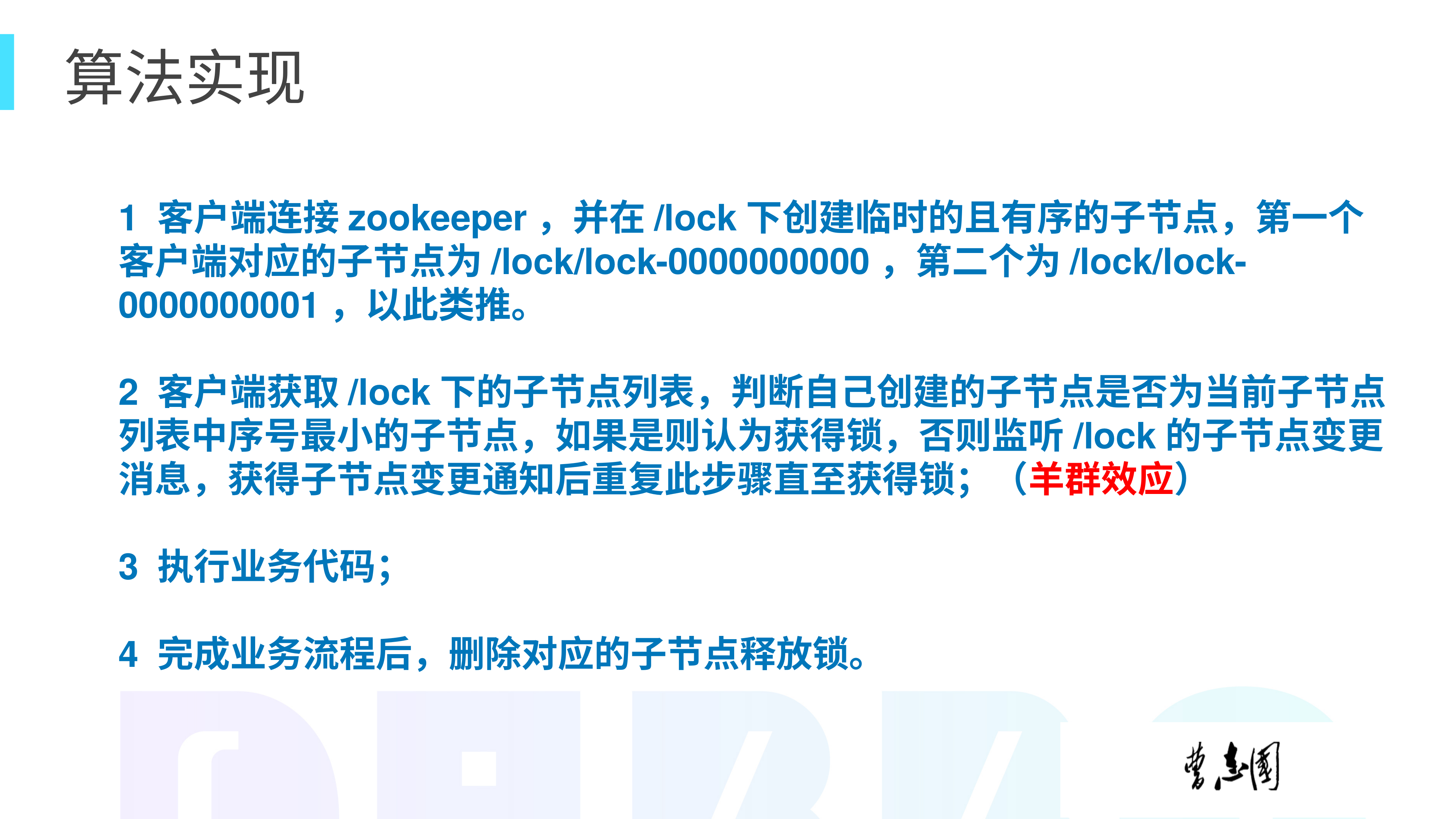

算法实现
1 客户端连接zookeeper，并在/lock下创建临时的且有序的子节点，第一个客户端对应的子节点为/lock/lock-0000000000，第二个为/lock/lock-0000000001，以此类推。

2 客户端获取/lock下的子节点列表，判断自己创建的子节点是否为当前子节点列表中序号最小的子节点，如果是则认为获得锁，否则监听/lock的子节点变更消息，获得子节点变更通知后重复此步骤直至获得锁；（羊群效应）

3 执行业务代码；

4 完成业务流程后，删除对应的子节点释放锁。